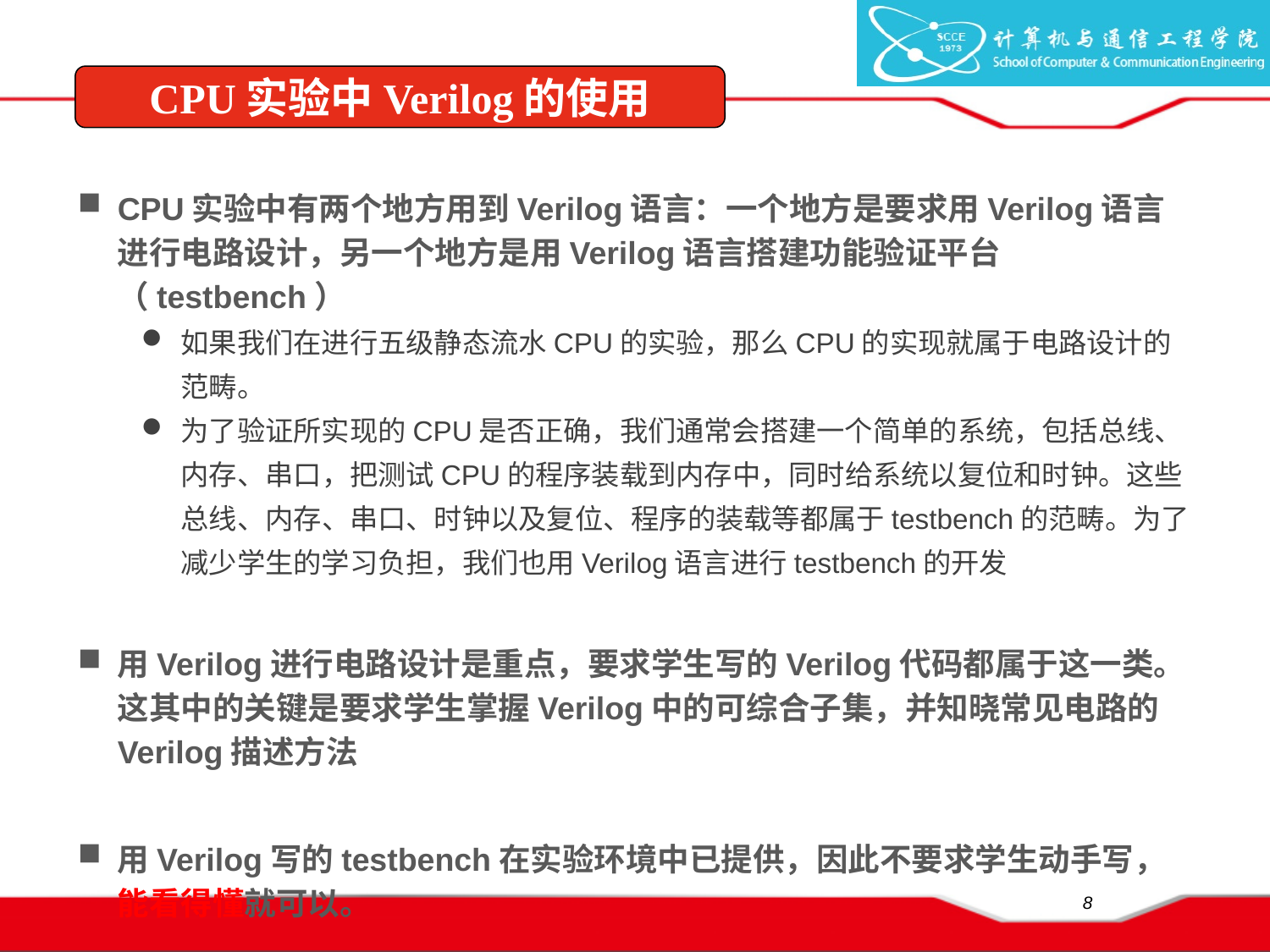

CPU实验中Verilog的使用
CPU实验中有两个地方用到Verilog语言：一个地方是要求用Verilog语言进行电路设计，另一个地方是用Verilog语言搭建功能验证平台（testbench）
如果我们在进行五级静态流水CPU的实验，那么CPU的实现就属于电路设计的范畴。
为了验证所实现的CPU是否正确，我们通常会搭建一个简单的系统，包括总线、内存、串口，把测试CPU的程序装载到内存中，同时给系统以复位和时钟。这些总线、内存、串口、时钟以及复位、程序的装载等都属于testbench的范畴。为了减少学生的学习负担，我们也用Verilog语言进行testbench的开发

用Verilog进行电路设计是重点，要求学生写的Verilog代码都属于这一类。这其中的关键是要求学生掌握Verilog中的可综合子集，并知晓常见电路的Verilog描述方法

用Verilog写的testbench在实验环境中已提供，因此不要求学生动手写，能看得懂就可以。
8